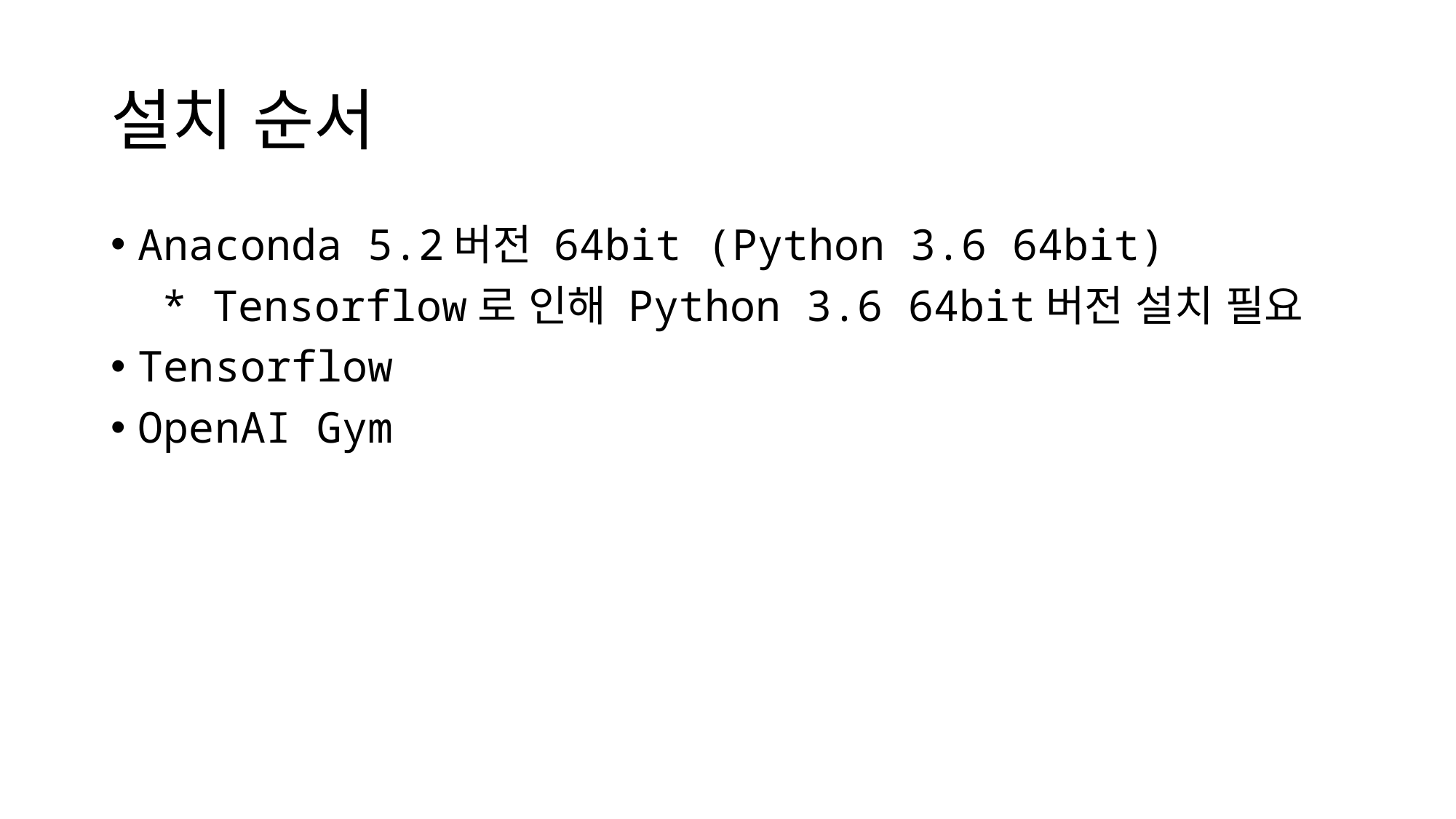

# 설치 순서
Anaconda 5.2버전 64bit (Python 3.6 64bit)
  * Tensorflow로 인해 Python 3.6 64bit버전 설치 필요
Tensorflow
OpenAI Gym